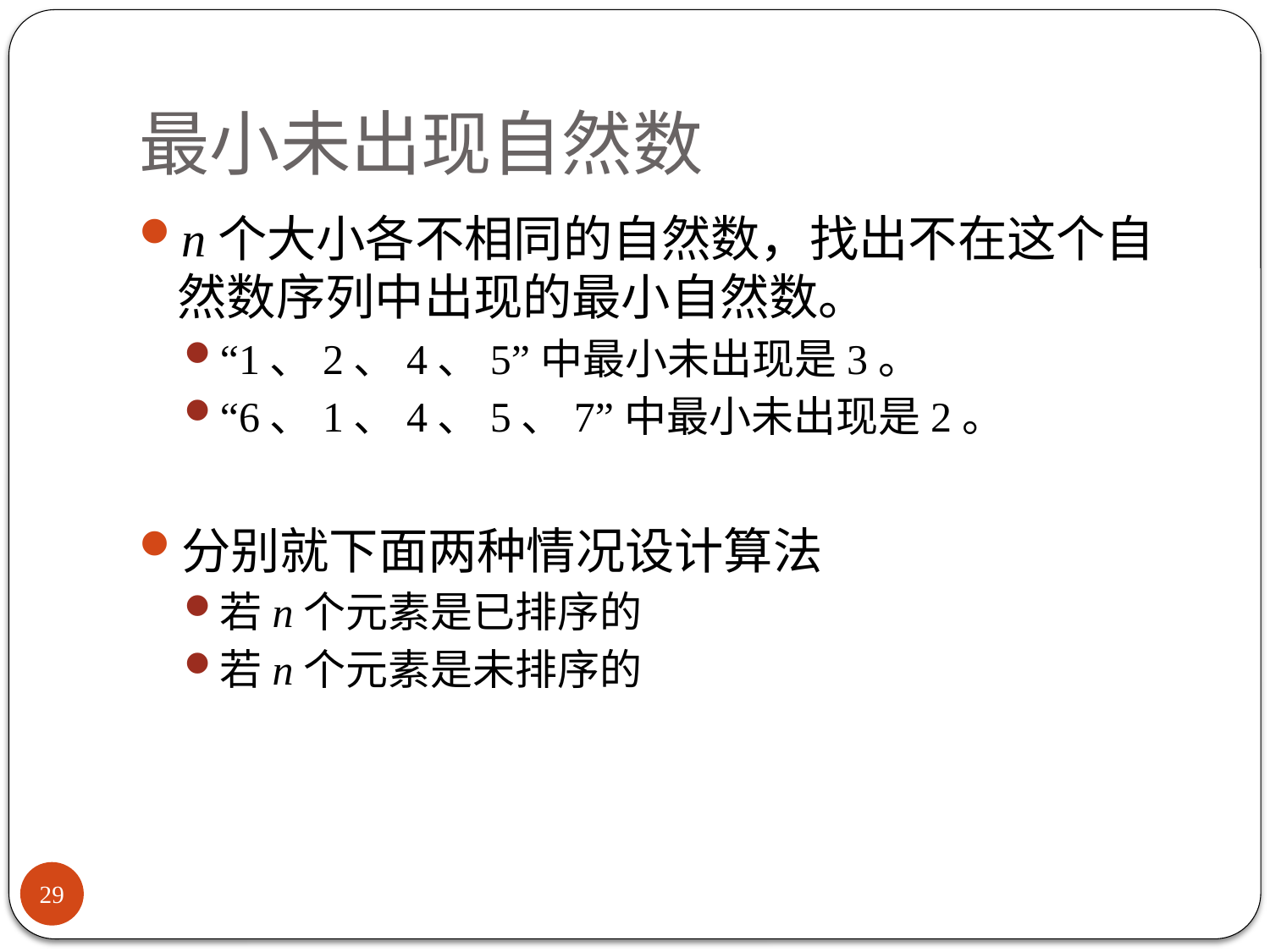

# 最小未出现自然数
n个大小各不相同的自然数，找出不在这个自然数序列中出现的最小自然数。
“1、2、4、5”中最小未出现是3。
“6、1、4、5、7”中最小未出现是2。

分别就下面两种情况设计算法
若n个元素是已排序的
若n个元素是未排序的

29